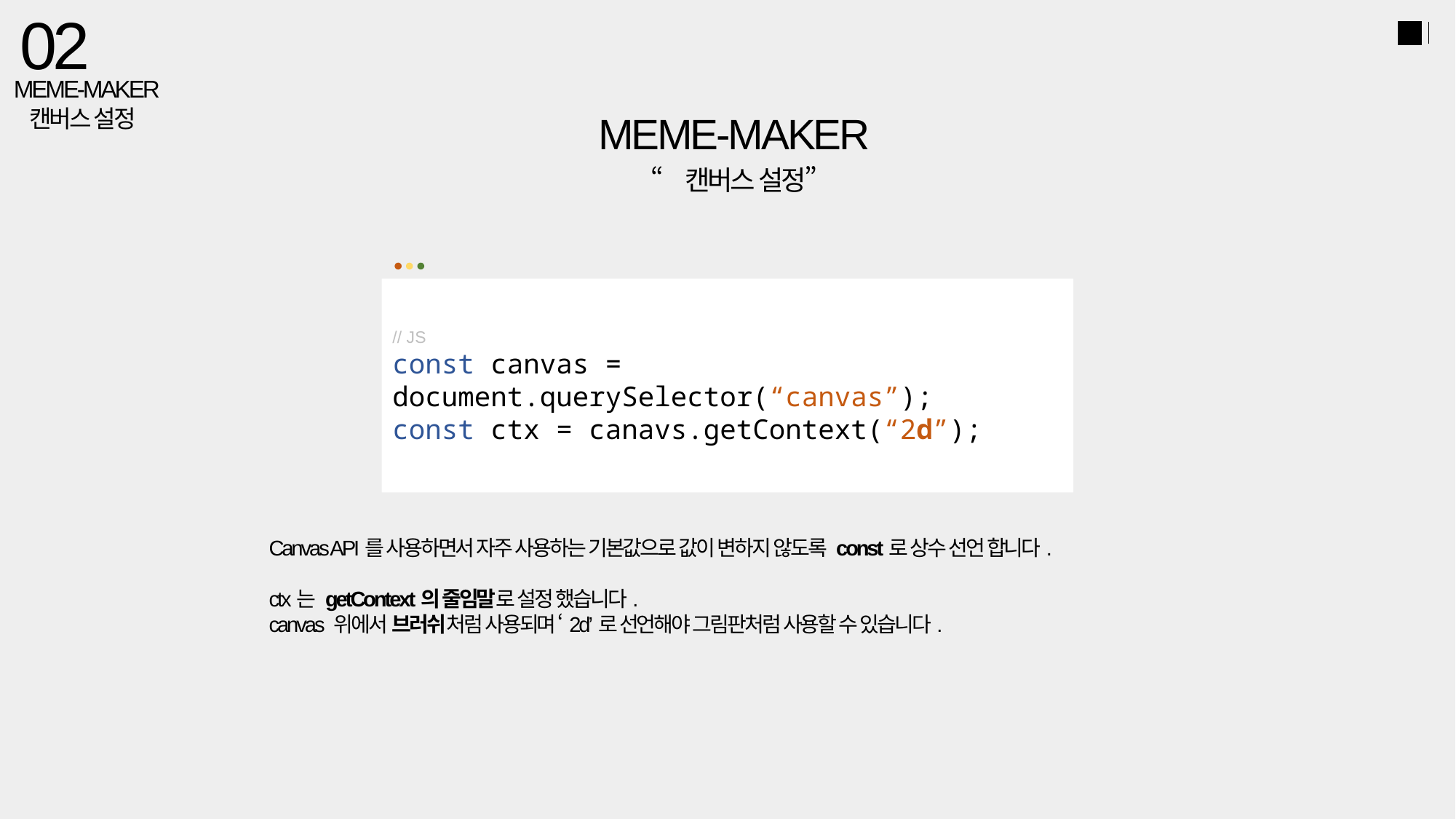

02
 MEME-MAKER
캔버스 설정

MEME-MAKER
“캔버스 설정”

// JS
const canvas = document.querySelector(“canvas”);
const ctx = canavs.getContext(“2d”);
Canvas API를 사용하면서 자주 사용하는 기본값으로 값이 변하지 않도록 const로 상수 선언 합니다.

ctx는 getContext의 줄임말로 설정 했습니다.
canvas 위에서 브러쉬처럼 사용되며 ‘2d’로 선언해야 그림판처럼 사용할 수 있습니다.